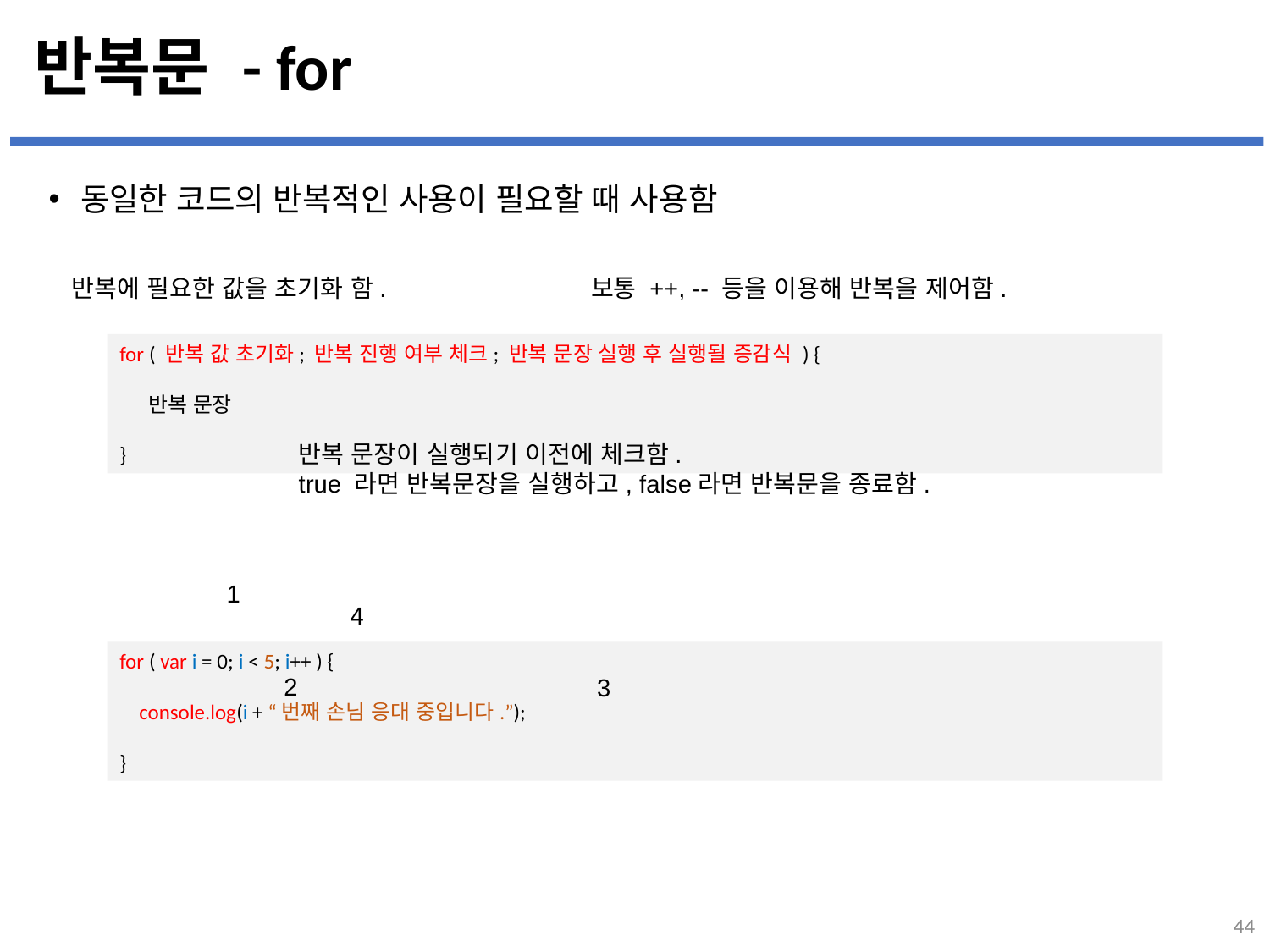

# 반복문 - for
동일한 코드의 반복적인 사용이 필요할 때 사용함

보통 ++, -- 등을 이용해 반복을 제어함.
반복에 필요한 값을 초기화 함.
for ( 반복 값 초기화; 반복 진행 여부 체크; 반복 문장 실행 후 실행될 증감식 ) {

    반복 문장

}
반복 문장이 실행되기 이전에 체크함.
true 라면 반복문장을 실행하고, false라면 반복문을 종료함.
1
4
for ( var i = 0; i < 5; i++ ) {

    console.log(i + “번째 손님 응대 중입니다.”);

}
2
3
44